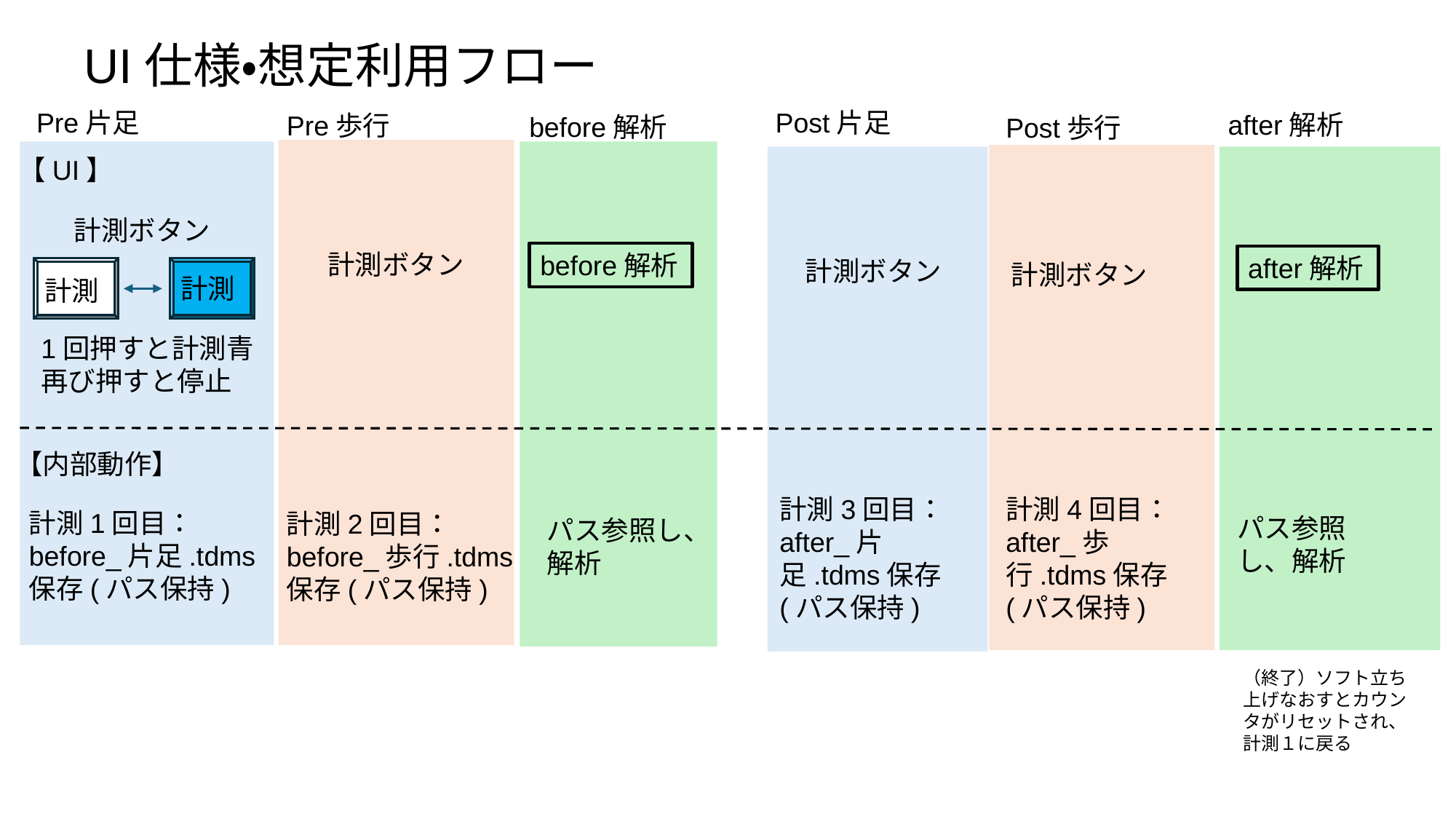

# UI仕様・想定利用フロー
Post片足
Pre片足
after解析
Pre歩行
before解析
Post歩行

【UI】
計測ボタン
計測ボタン
before解析
after解析
計測ボタン
計測ボタン

計測
計測
1回押すと計測青
再び押すと停止
【内部動作】
計測4回目：after_歩行.tdms保存(パス保持)
計測3回目：after_片足.tdms保存(パス保持)
計測1回目：before_片足.tdms保存(パス保持)
計測2回目：before_歩行.tdms保存(パス保持)
パス参照し、解析
パス参照し、解析
（終了）ソフト立ち上げなおすとカウンタがリセットされ、計測１に戻る